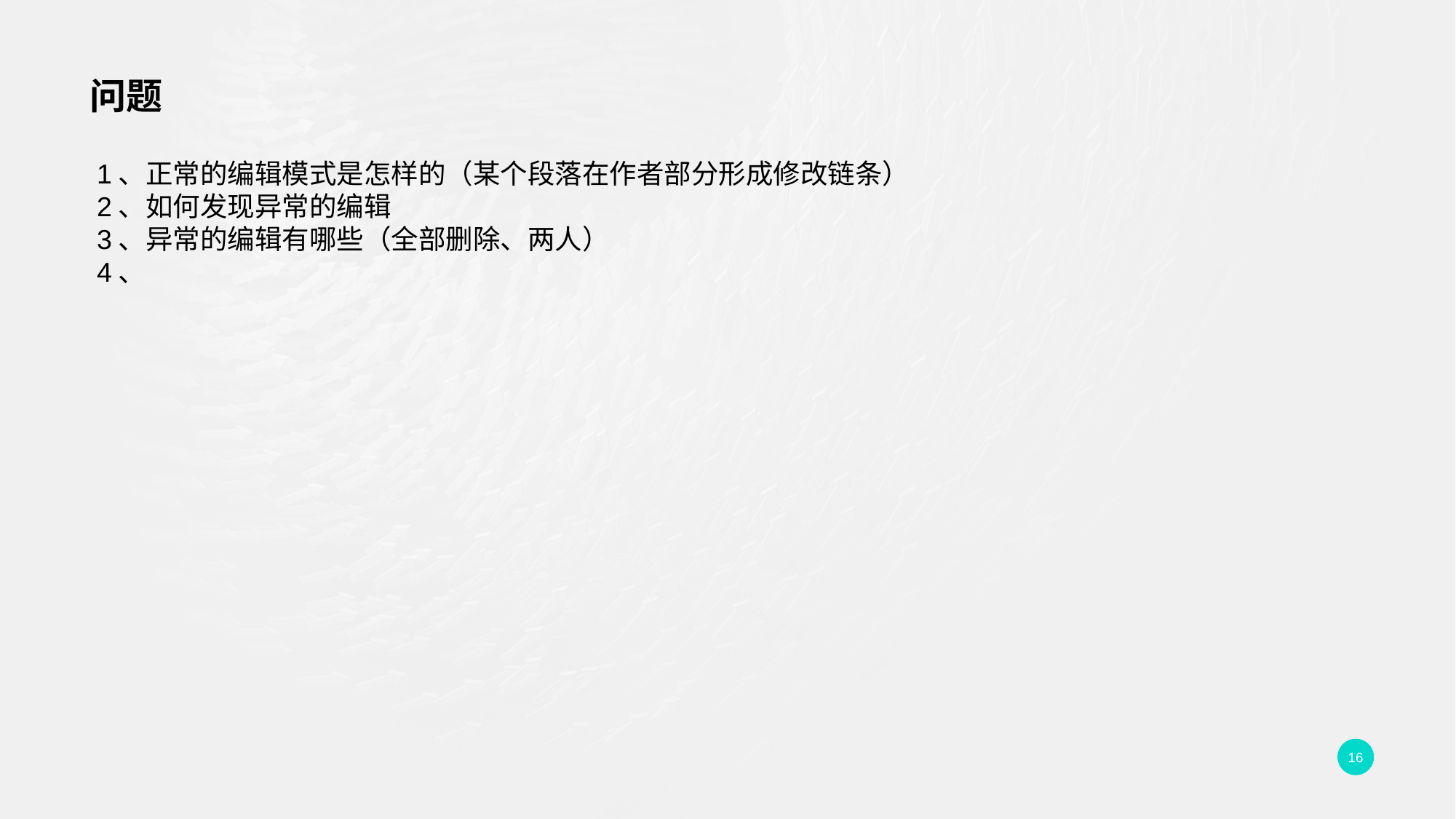

# 问题
1、正常的编辑模式是怎样的（某个段落在作者部分形成修改链条）
2、如何发现异常的编辑
3、异常的编辑有哪些（全部删除、两人）
4、

16